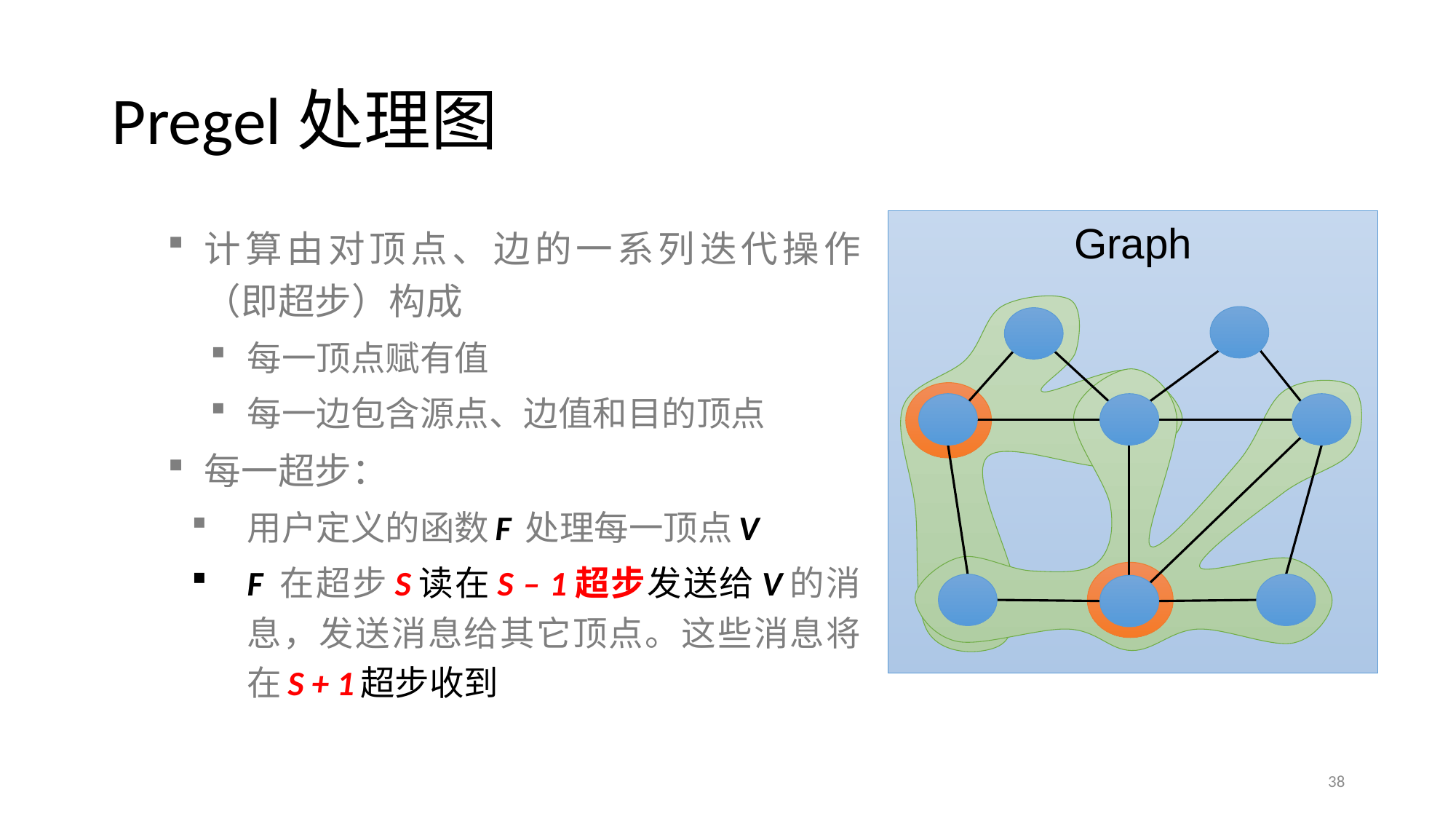

# Pregel处理图
计算由对顶点、边的一系列迭代操作（即超步）构成
每一顶点赋有值
每一边包含源点、边值和目的顶点
每一超步：
用户定义的函数F 处理每一顶点V
F 在超步S读在S – 1超步发送给V的消息，发送消息给其它顶点。这些消息将在S + 1超步收到

Graph

38